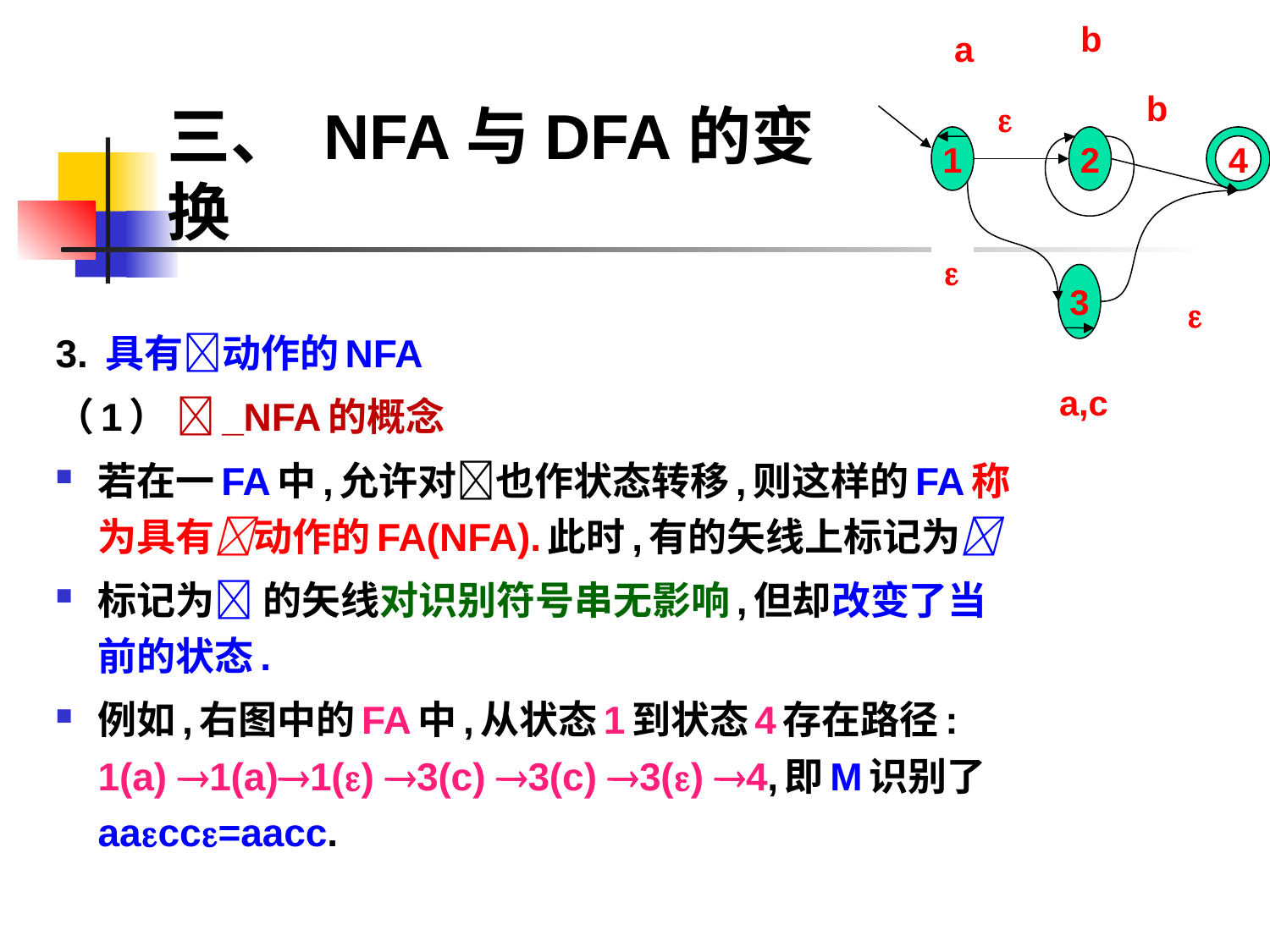

b
a
b
ε

1
2
4
ε
3
ε
a,c
三、 NFA与DFA的变换
3. 具有ε动作的NFA
（1） ε_NFA的概念
若在一FA中,允许对ε也作状态转移,则这样的FA称为具有ε动作的FA(NFA).此时,有的矢线上标记为ε
标记为ε 的矢线对识别符号串无影响,但却改变了当前的状态.
例如,右图中的FA中,从状态1到状态4存在路径:  1(a) →1(a)→1(ε) →3(c) →3(c) →3(ε) →4,即M识别了aaεccε=aacc.